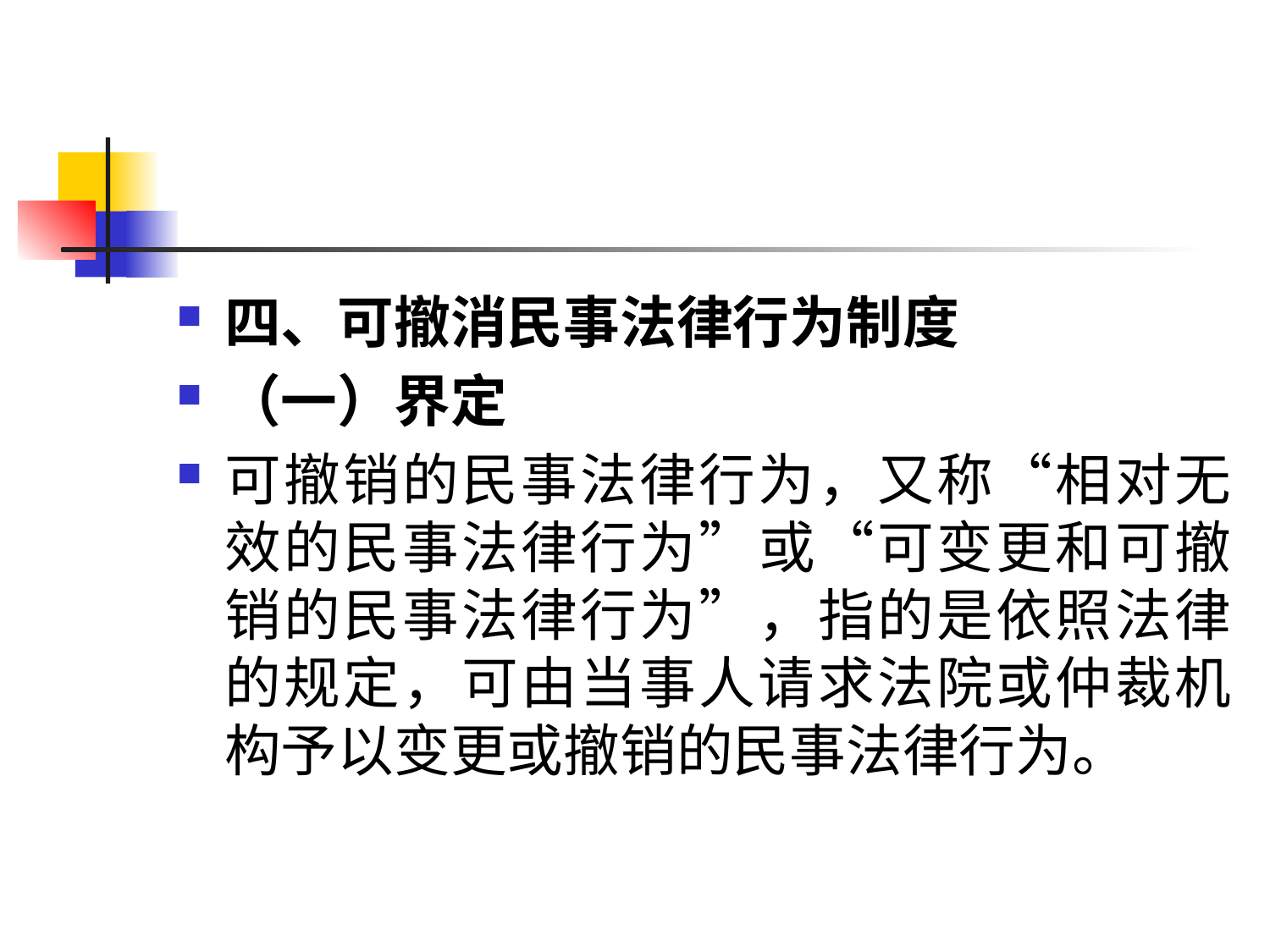

#
四、可撤消民事法律行为制度
（一）界定
可撤销的民事法律行为，又称“相对无效的民事法律行为”或“可变更和可撤销的民事法律行为”，指的是依照法律的规定，可由当事人请求法院或仲裁机构予以变更或撤销的民事法律行为。